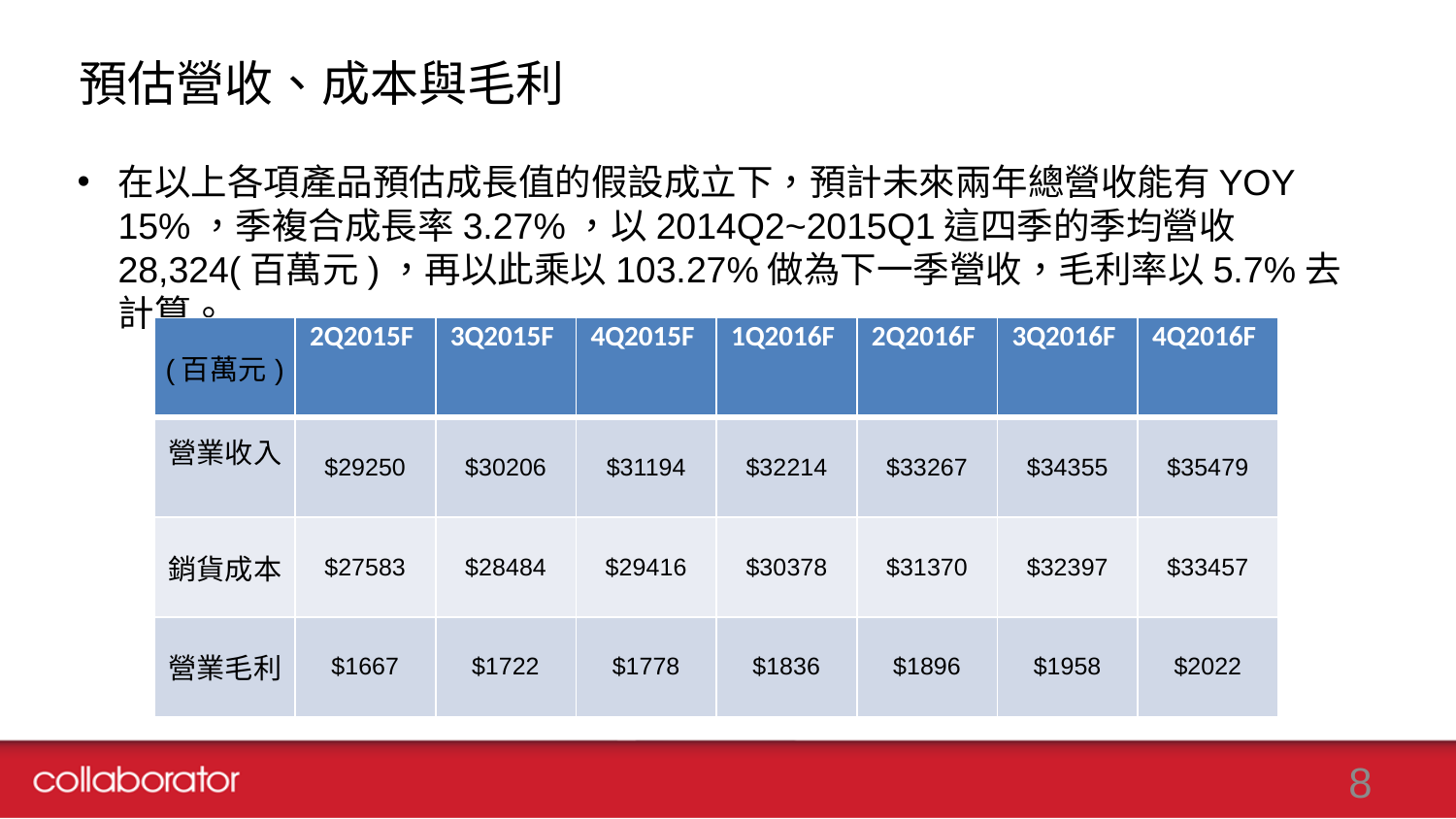

# 預估營收、成本與毛利
在以上各項產品預估成長值的假設成立下，預計未來兩年總營收能有YOY 15%，季複合成長率3.27%，以2014Q2~2015Q1這四季的季均營收28,324(百萬元)，再以此乘以103.27%做為下一季營收，毛利率以5.7%去計算。
| (百萬元) | 2Q2015F | 3Q2015F | 4Q2015F | 1Q2016F | 2Q2016F | 3Q2016F | 4Q2016F |
| --- | --- | --- | --- | --- | --- | --- | --- |
| 營業收入 | $29250 | $30206 | $31194 | $32214 | $33267 | $34355 | $35479 |
| 銷貨成本 | $27583 | $28484 | $29416 | $30378 | $31370 | $32397 | $33457 |
| 營業毛利 | $1667 | $1722 | $1778 | $1836 | $1896 | $1958 | $2022 |
8